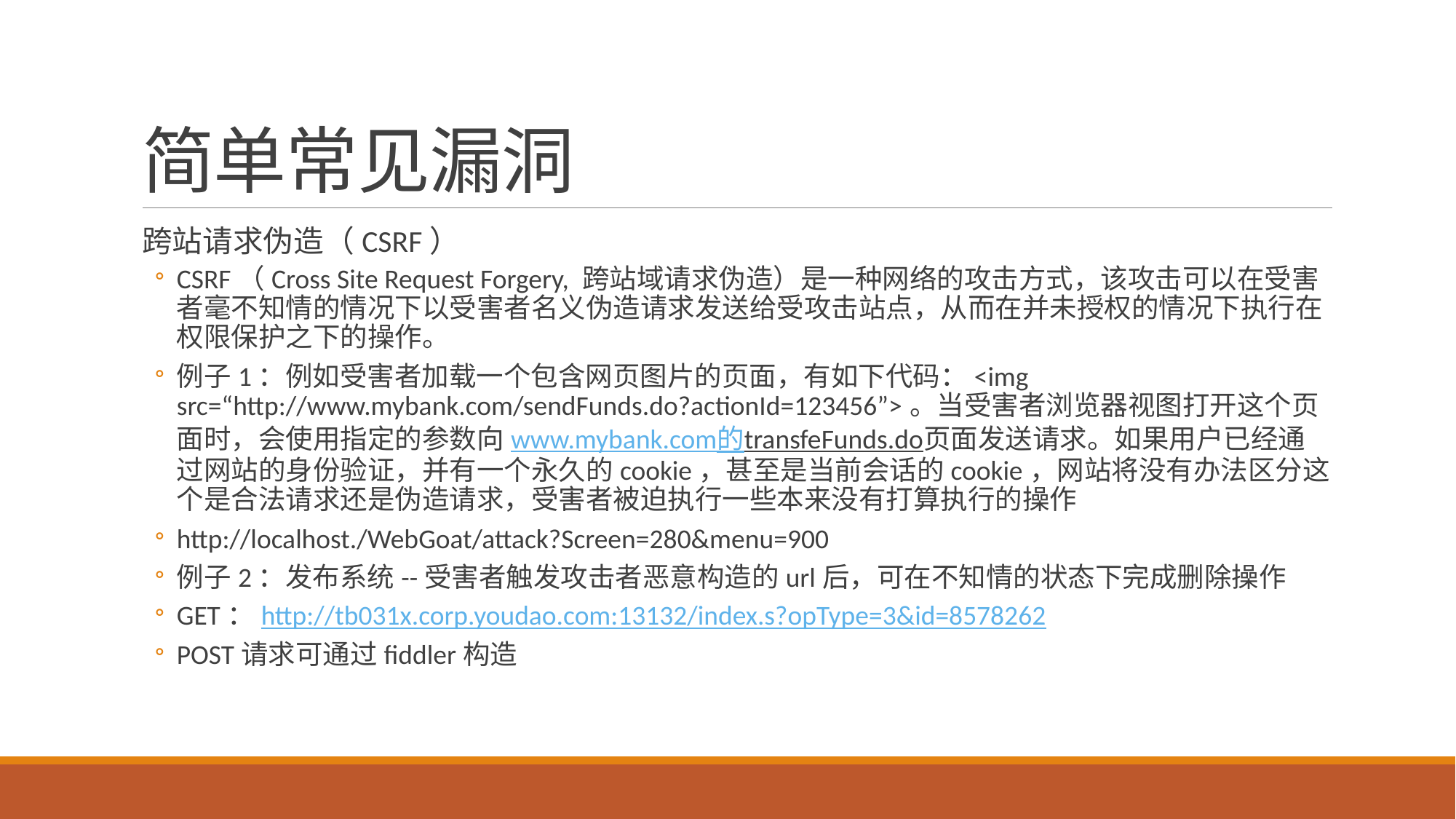

# 简单常见漏洞
跨站请求伪造（CSRF）
CSRF（Cross Site Request Forgery, 跨站域请求伪造）是一种网络的攻击方式，该攻击可以在受害者毫不知情的情况下以受害者名义伪造请求发送给受攻击站点，从而在并未授权的情况下执行在权限保护之下的操作。
例子1：例如受害者加载一个包含网页图片的页面，有如下代码：<img src=“http://www.mybank.com/sendFunds.do?actionId=123456”>。当受害者浏览器视图打开这个页面时，会使用指定的参数向www.mybank.com的transfeFunds.do页面发送请求。如果用户已经通过网站的身份验证，并有一个永久的cookie，甚至是当前会话的cookie，网站将没有办法区分这个是合法请求还是伪造请求，受害者被迫执行一些本来没有打算执行的操作
http://localhost./WebGoat/attack?Screen=280&menu=900
例子2：发布系统--受害者触发攻击者恶意构造的url后，可在不知情的状态下完成删除操作
GET：http://tb031x.corp.youdao.com:13132/index.s?opType=3&id=8578262
POST请求可通过fiddler构造